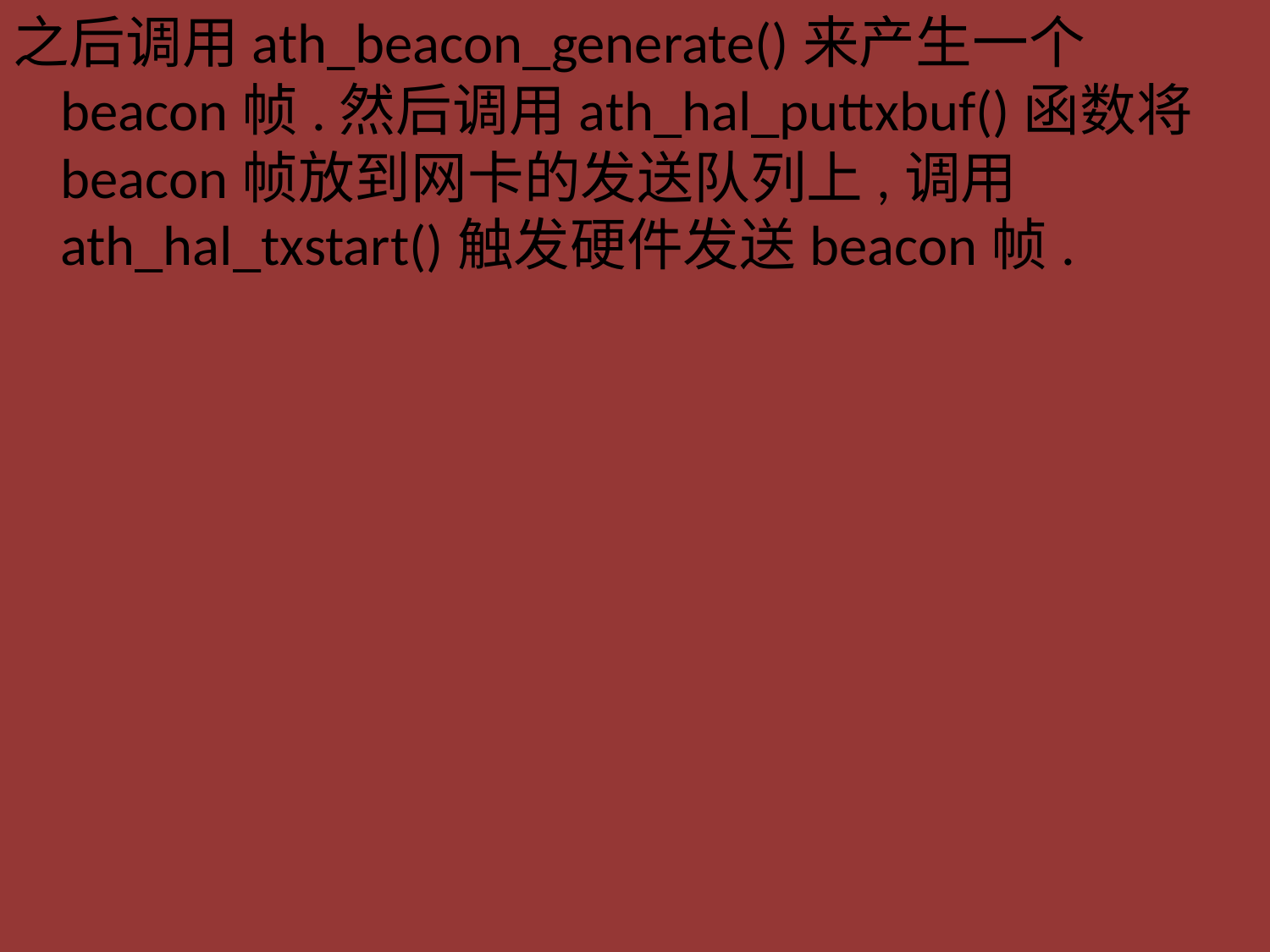

之后调用ath_beacon_generate()来产生一个beacon帧.然后调用ath_hal_puttxbuf()函数将beacon帧放到网卡的发送队列上,调用ath_hal_txstart()触发硬件发送beacon帧.